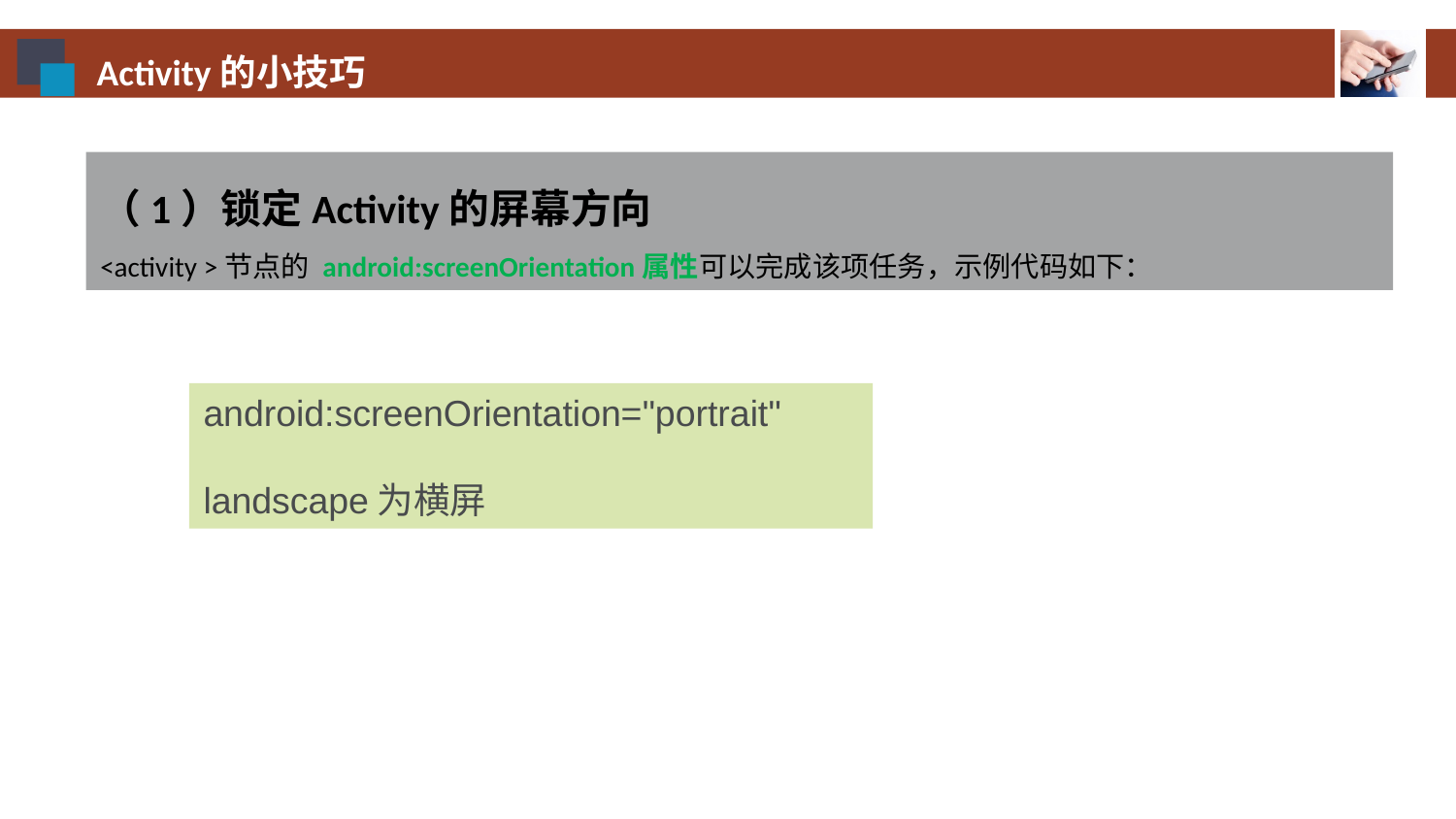

Activity的小技巧
（1）锁定Activity的屏幕方向
<activity >节点的 android:screenOrientation属性可以完成该项任务，示例代码如下：
android:screenOrientation="portrait"

landscape为横屏